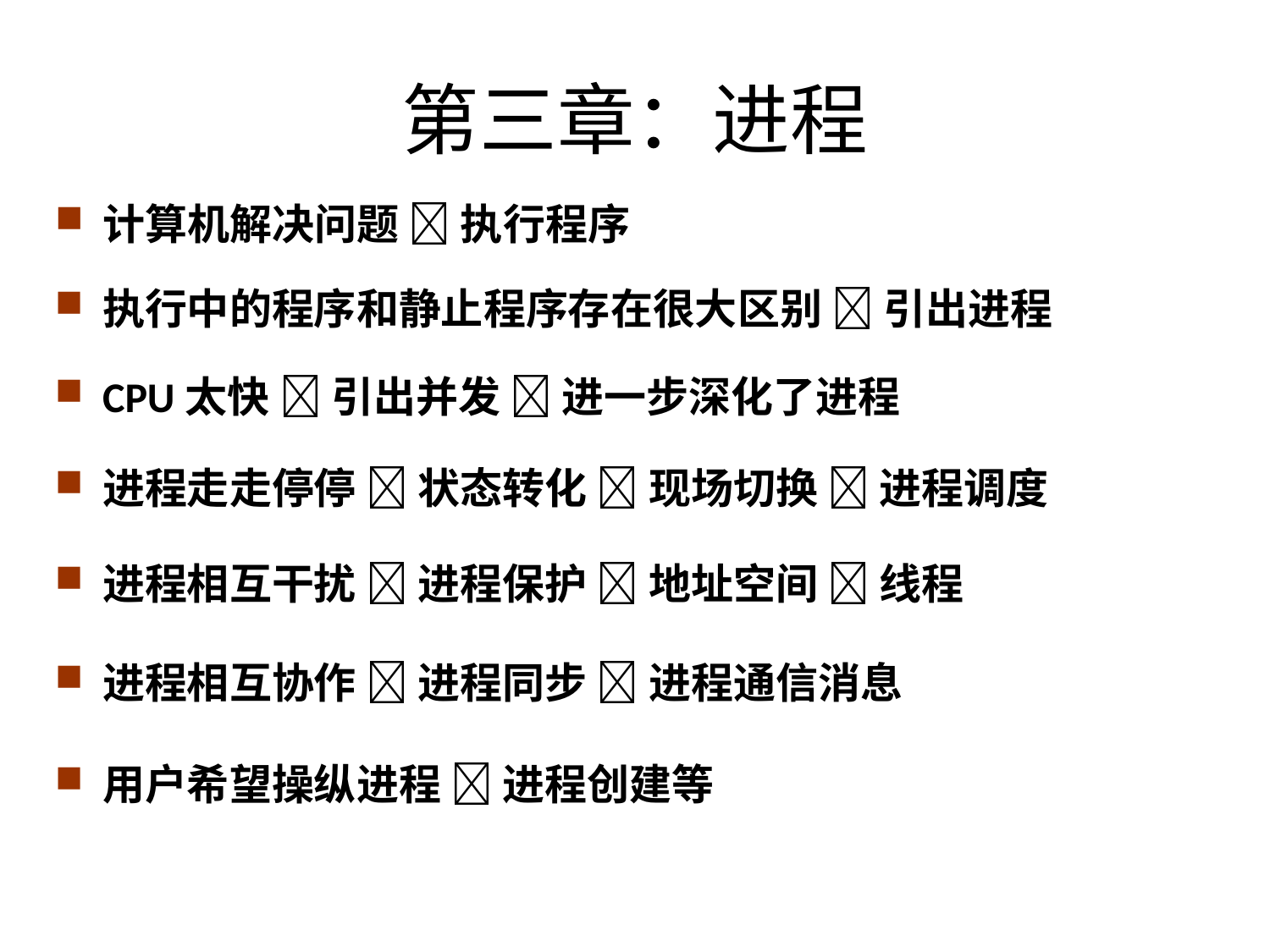

# 第三章：进程
计算机解决问题 ⇒ 执行程序
执行中的程序和静止程序存在很大区别 ⇒ 引出进程
CPU太快 ⇒ 引出并发 ⇒ 进一步深化了进程
进程走走停停 ⇒ 状态转化 ⇒ 现场切换 ⇒ 进程调度
进程相互干扰 ⇒ 进程保护 ⇒ 地址空间 ⇒ 线程
进程相互协作 ⇒ 进程同步 ⇒ 进程通信消息
用户希望操纵进程 ⇒ 进程创建等